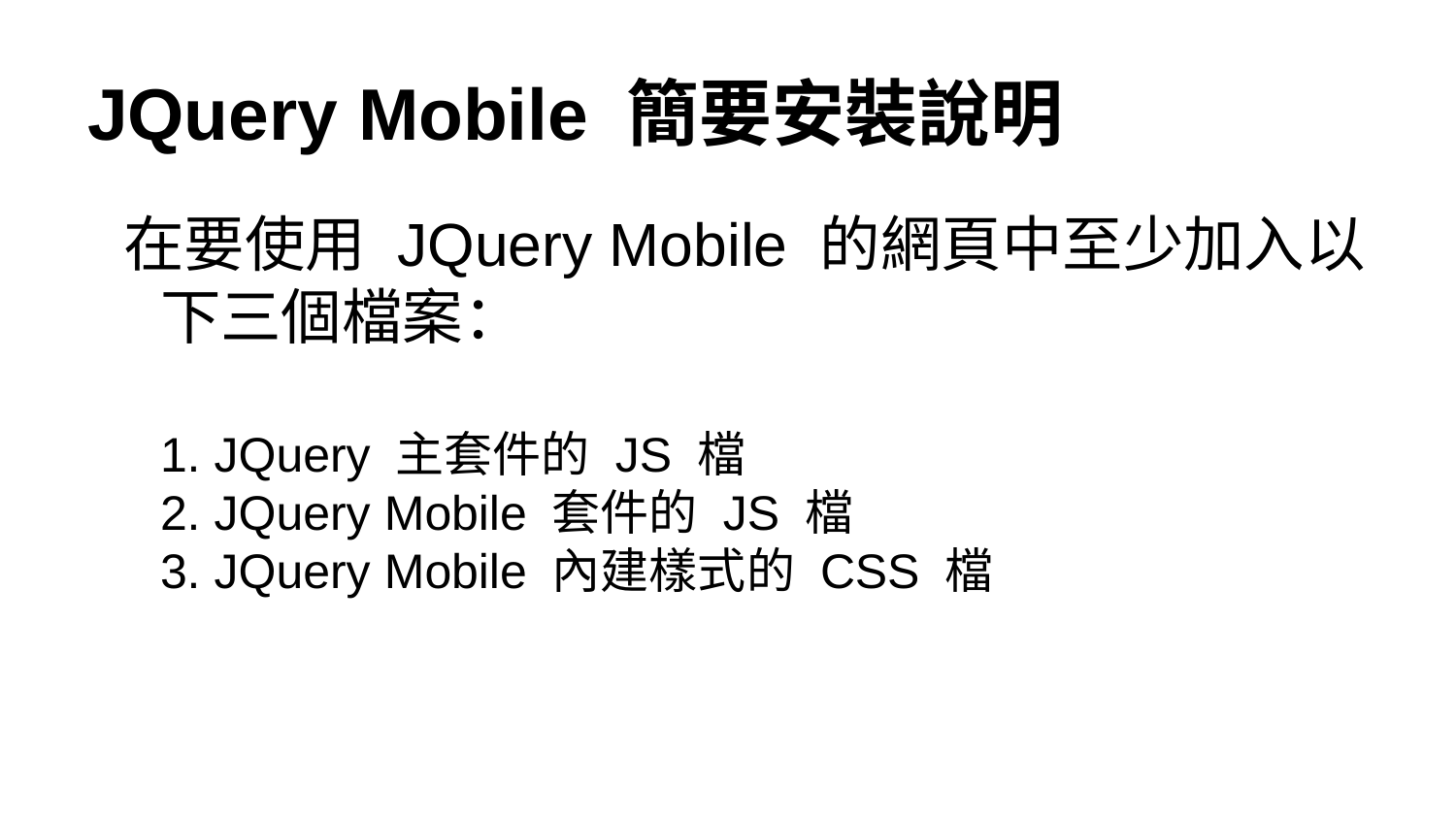

# JQuery Mobile 簡要安裝說明
在要使用 JQuery Mobile 的網頁中至少加入以下三個檔案：
1. JQuery 主套件的 JS 檔
2. JQuery Mobile 套件的 JS 檔
3. JQuery Mobile 內建樣式的 CSS 檔